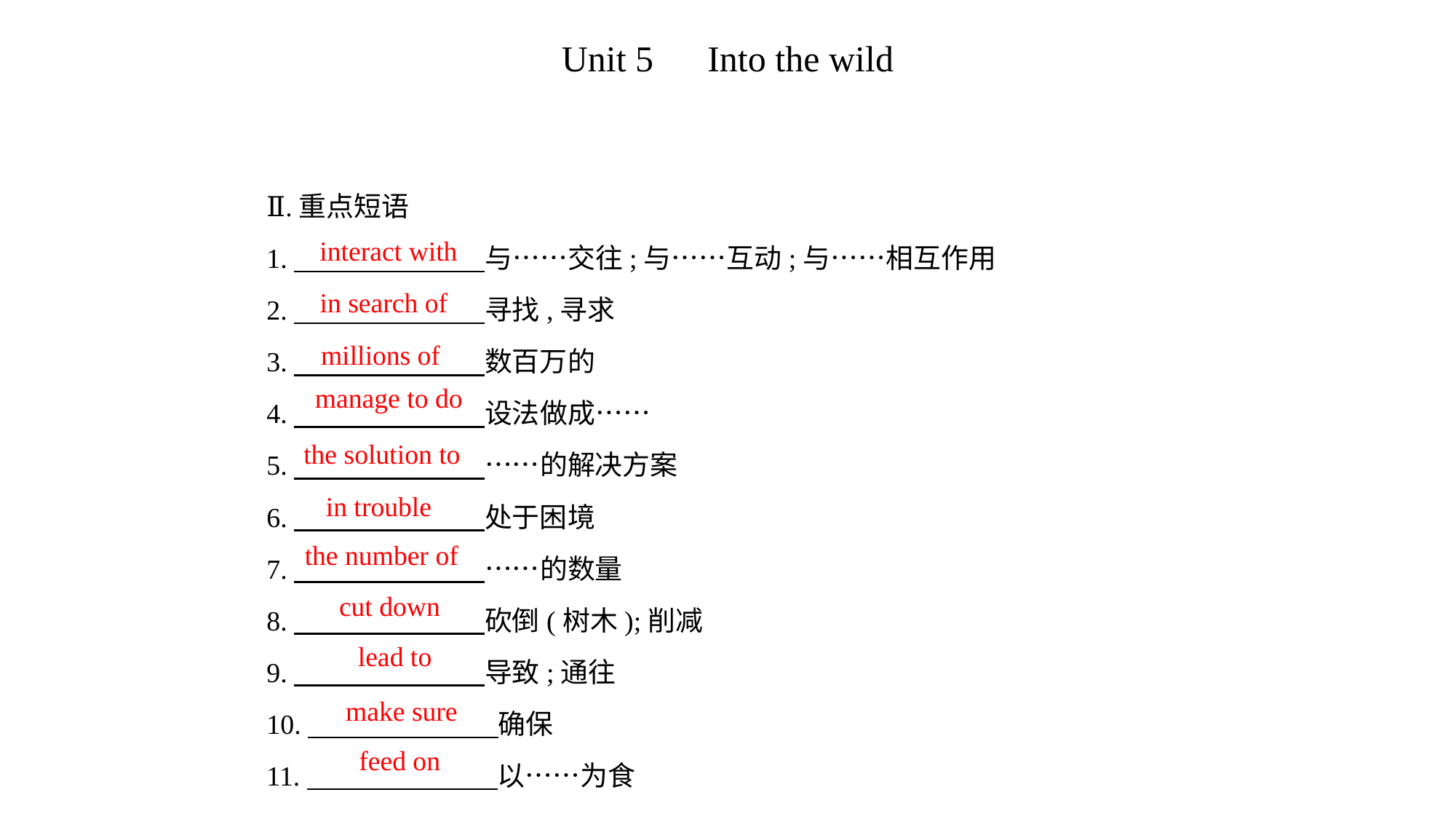

Ⅱ.重点短语
1.　　　　　　    与……交往;与……互动;与……相互作用
2.　　　　　　    寻找,寻求
3.　　　　　　    数百万的
4.　　　　　　    设法做成……
5.　　　　　　    ……的解决方案
6.　　　　　　    处于困境
7.　　　　　　    ……的数量
8.　　　　　　    砍倒(树木);削减
9.　　　　　　    导致;通往
10.　　　　　　    确保
11.　　　　　　    以……为食
interact with
in search of
millions of
manage to do
the solution to
in trouble
the number of
cut down
lead to
make sure
feed on